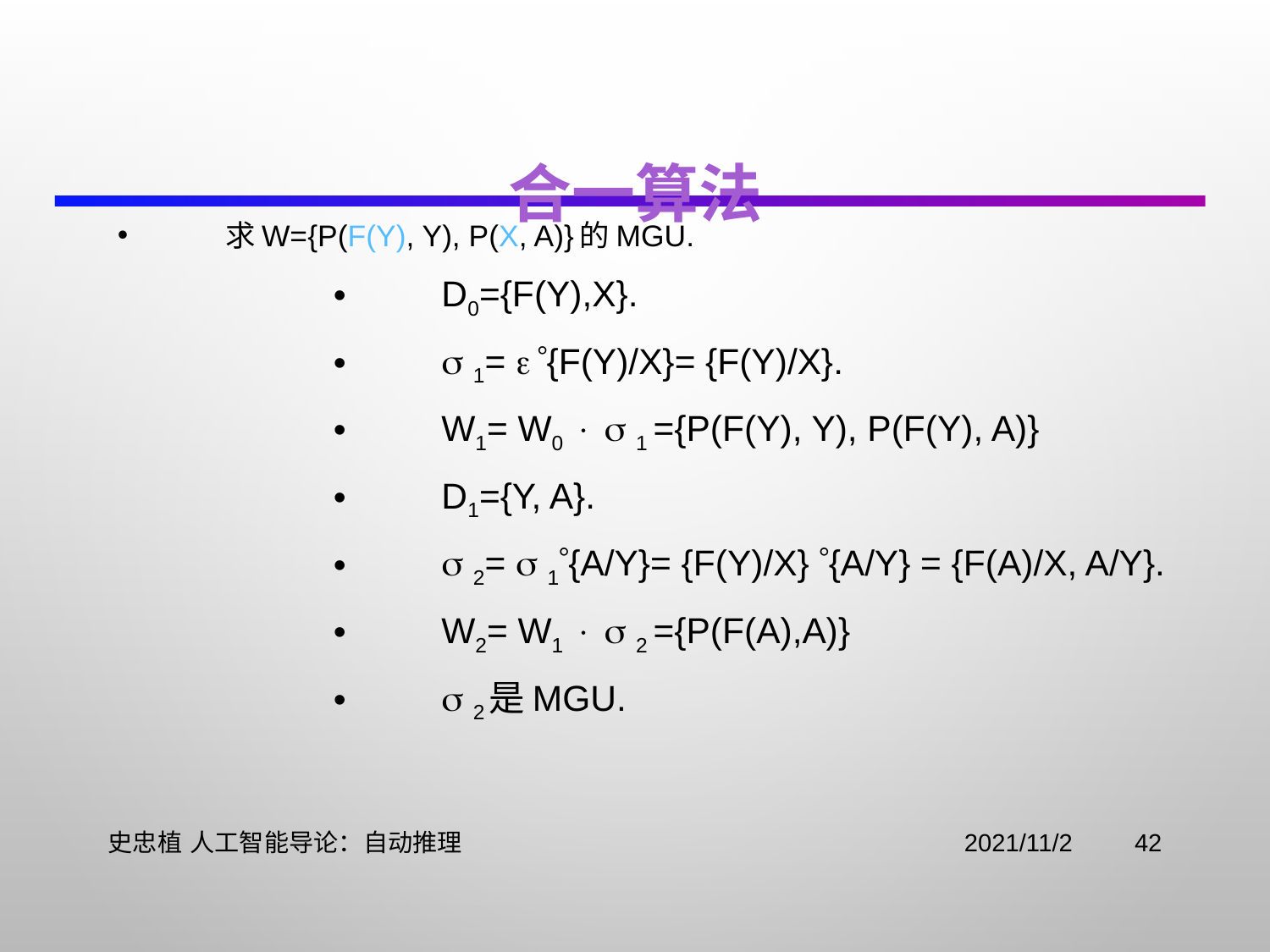

# 合一算法
求W={P(f(y), y), P(x, a)}的mgu.
D0={f(y),x}.
σ 1= ε °{f(y)/x}= {f(y)/x}.
W1= W0 ⋅ σ 1 ={P(f(y), y), P(f(y), a)}
D1={y, a}.
σ 2= σ 1°{a/y}= {f(y)/x} °{a/y} = {f(a)/x, a/y}.
W2= W1 ⋅ σ 2 ={P(f(a),a)}
σ 2是mgu.
史忠植 人工智能导论：自动推理
2021/11/2
42